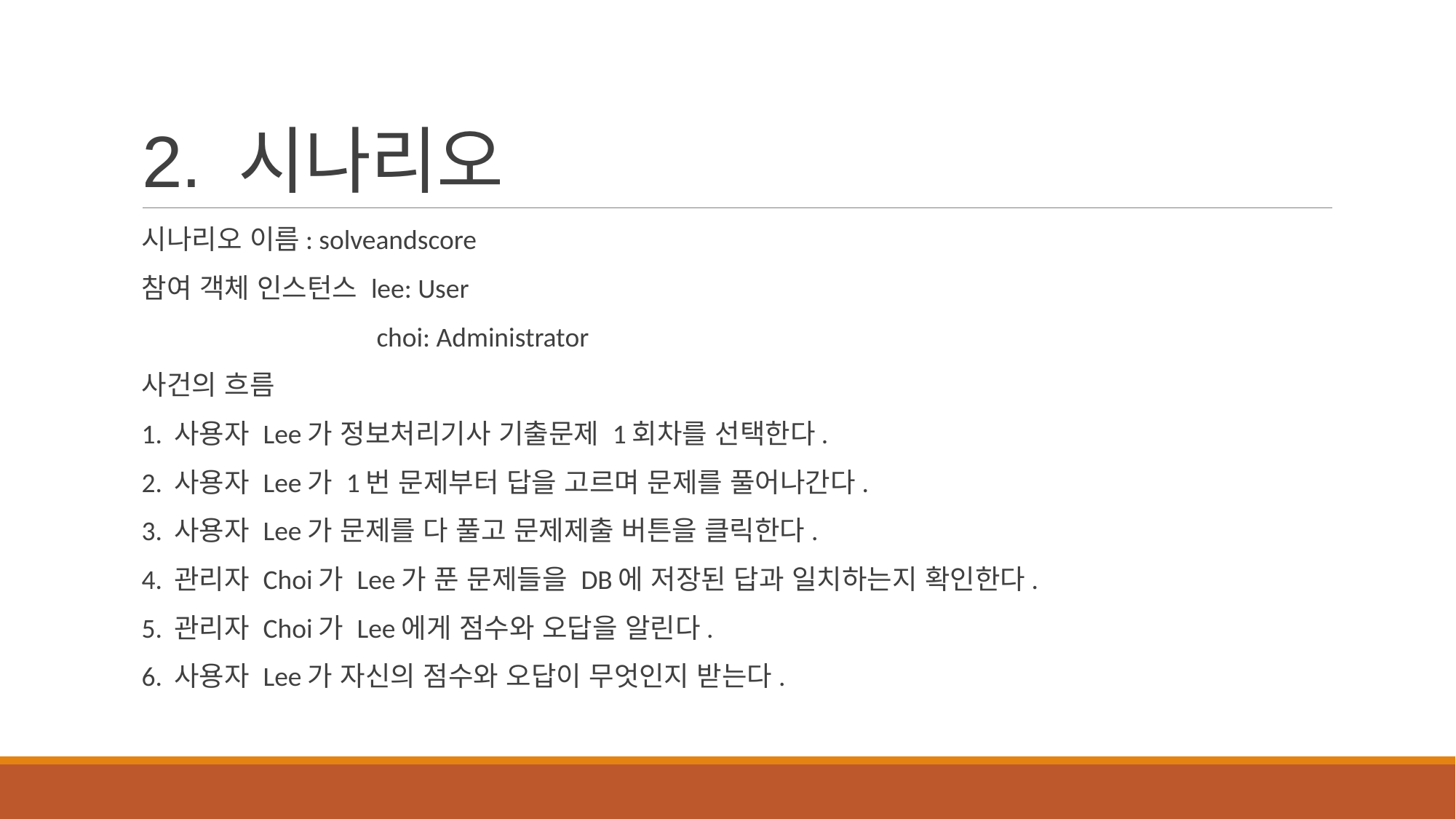

# 2. 시나리오
시나리오 이름: solveandscore
참여 객체 인스턴스 lee: User
                                      choi: Administrator
사건의 흐름
1. 사용자 Lee가 정보처리기사 기출문제 1회차를 선택한다.
2. 사용자 Lee가 1번 문제부터 답을 고르며 문제를 풀어나간다.
3. 사용자 Lee가 문제를 다 풀고 문제제출 버튼을 클릭한다.
4. 관리자 Choi가 Lee가 푼 문제들을 DB에 저장된 답과 일치하는지 확인한다.
5. 관리자 Choi가 Lee에게 점수와 오답을 알린다.
6. 사용자 Lee가 자신의 점수와 오답이 무엇인지 받는다.